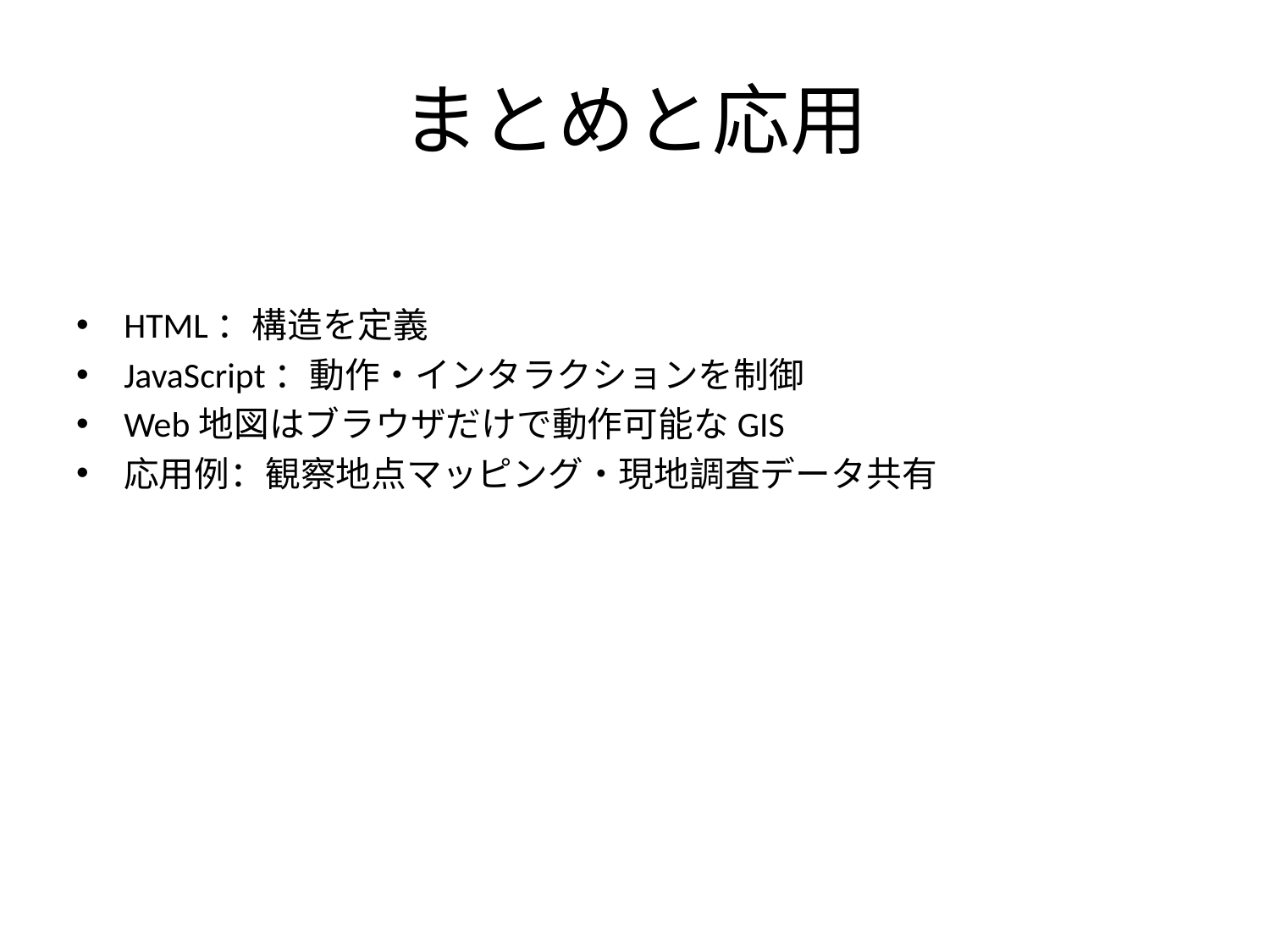

# まとめと応用

HTML：構造を定義
JavaScript：動作・インタラクションを制御
Web地図はブラウザだけで動作可能なGIS
応用例：観察地点マッピング・現地調査データ共有